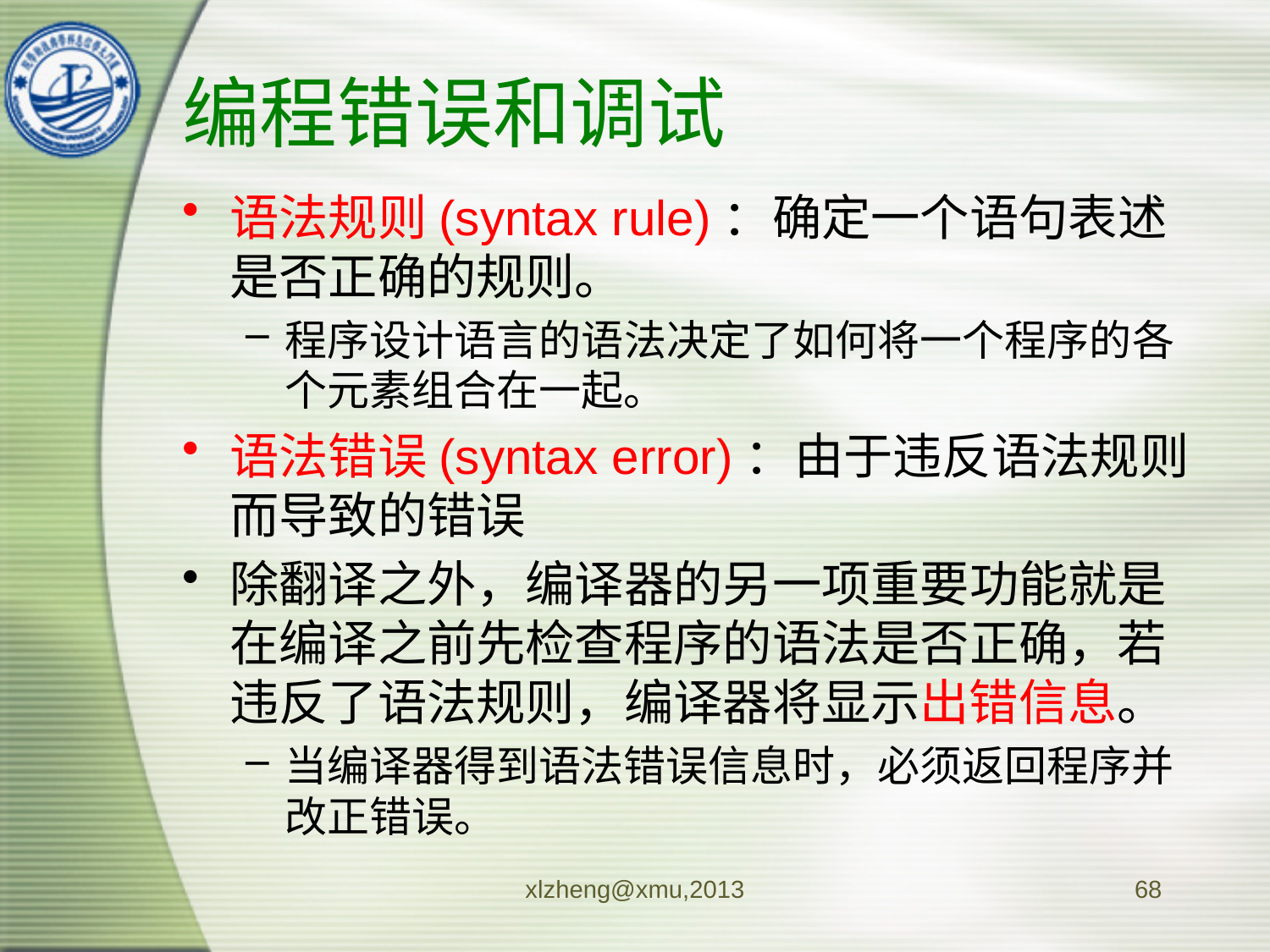

# 编程错误和调试
语法规则(syntax rule)：确定一个语句表述是否正确的规则。
程序设计语言的语法决定了如何将一个程序的各个元素组合在一起。
语法错误(syntax error)：由于违反语法规则而导致的错误
除翻译之外，编译器的另一项重要功能就是在编译之前先检查程序的语法是否正确，若违反了语法规则，编译器将显示出错信息。
当编译器得到语法错误信息时，必须返回程序并改正错误。
xlzheng@xmu,2013
68